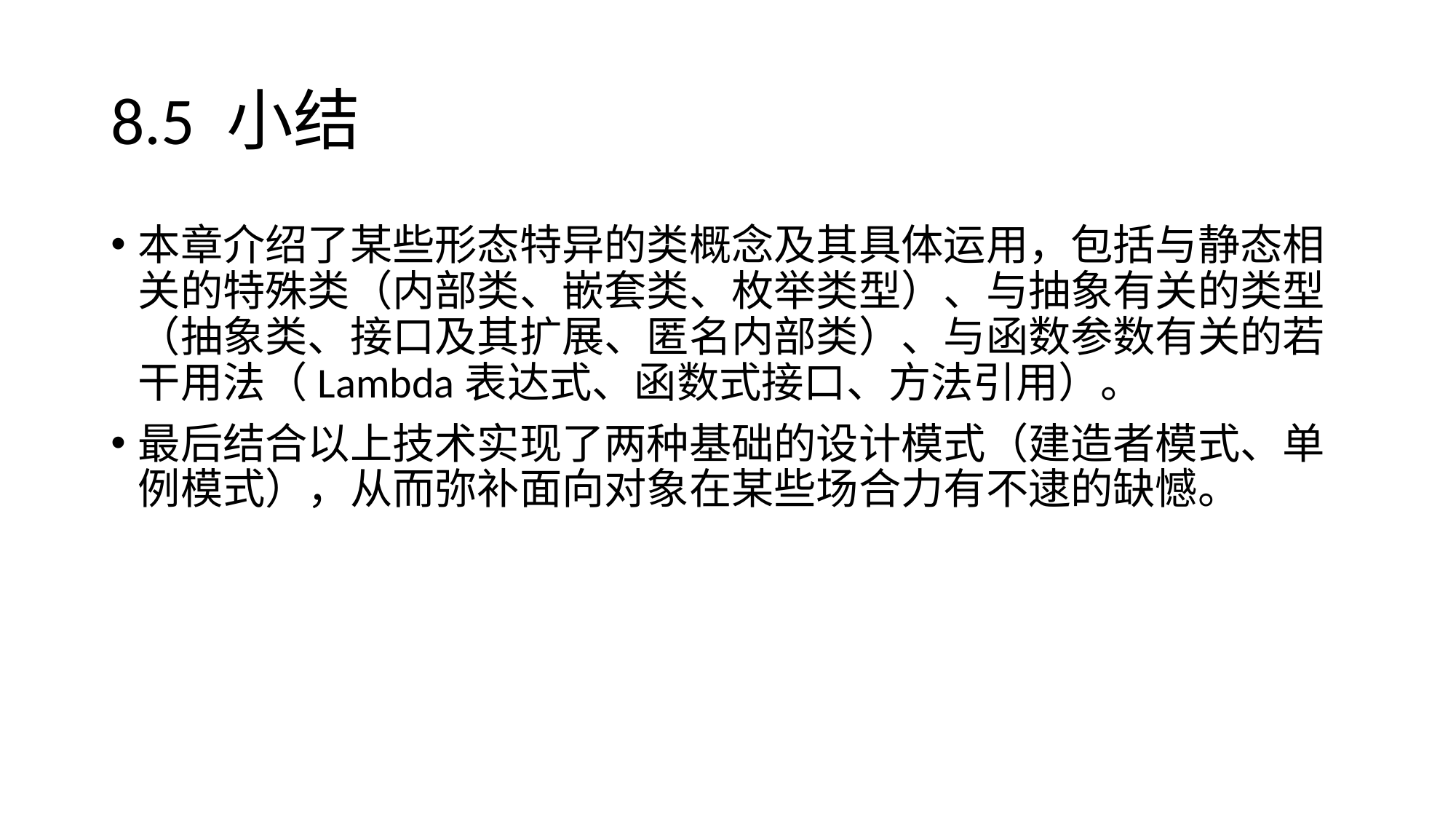

# 8.5 小结
本章介绍了某些形态特异的类概念及其具体运用，包括与静态相关的特殊类（内部类、嵌套类、枚举类型）、与抽象有关的类型（抽象类、接口及其扩展、匿名内部类）、与函数参数有关的若干用法（Lambda表达式、函数式接口、方法引用）。
最后结合以上技术实现了两种基础的设计模式（建造者模式、单例模式），从而弥补面向对象在某些场合力有不逮的缺憾。